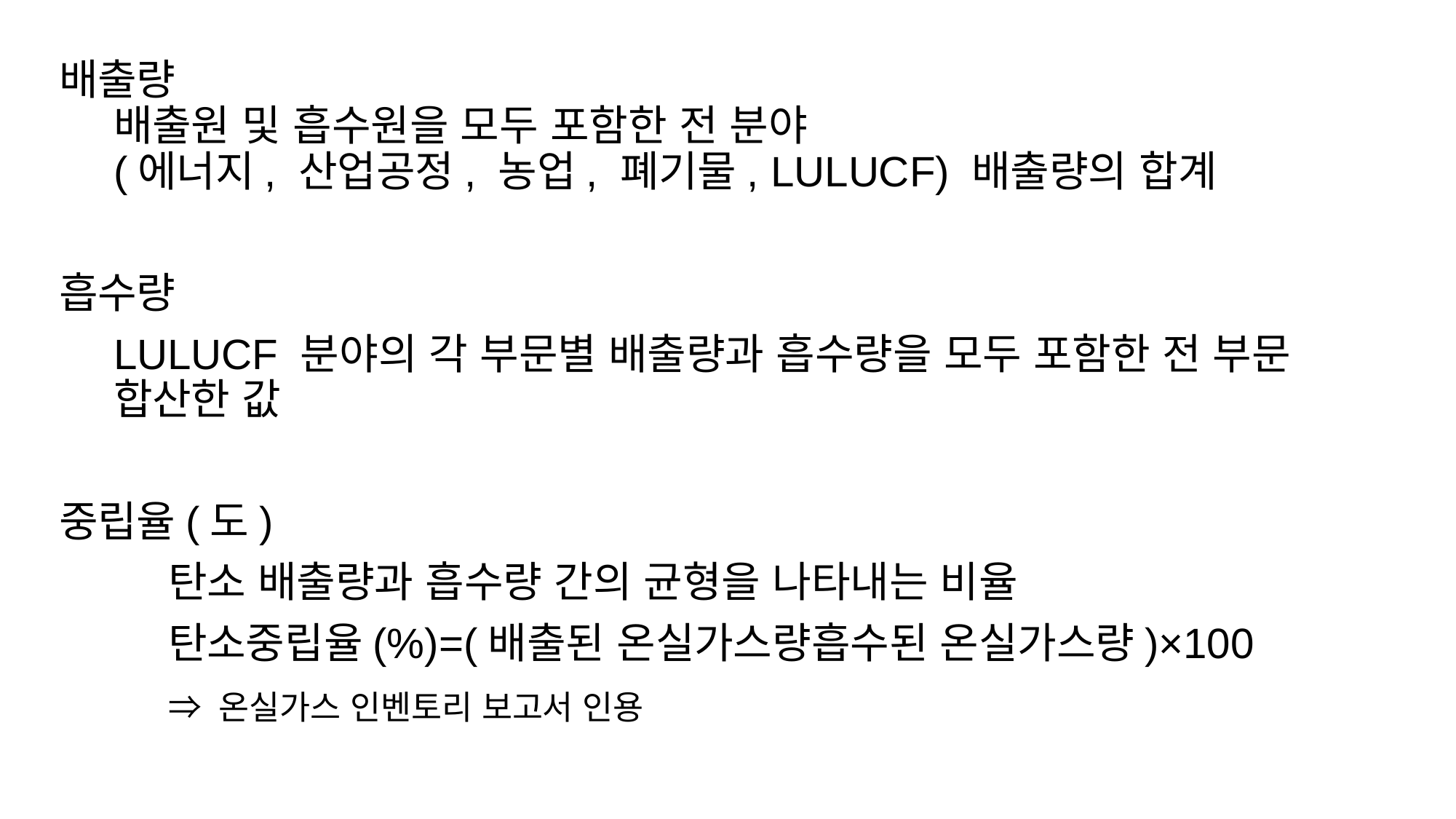

배출량
배출원 및 흡수원을 모두 포함한 전 분야
(에너지, 산업공정, 농업, 폐기물, LULUCF) 배출량의 합계

흡수량
LULUCF 분야의 각 부문별 배출량과 흡수량을 모두 포함한 전 부문    합산한 값

중립율(도)
	탄소 배출량과 흡수량 간의 균형을 나타내는 비율
	탄소중립율(%)=(배출된 온실가스량흡수된 온실가스량​)×100
	⇒ 온실가스 인벤토리 보고서 인용